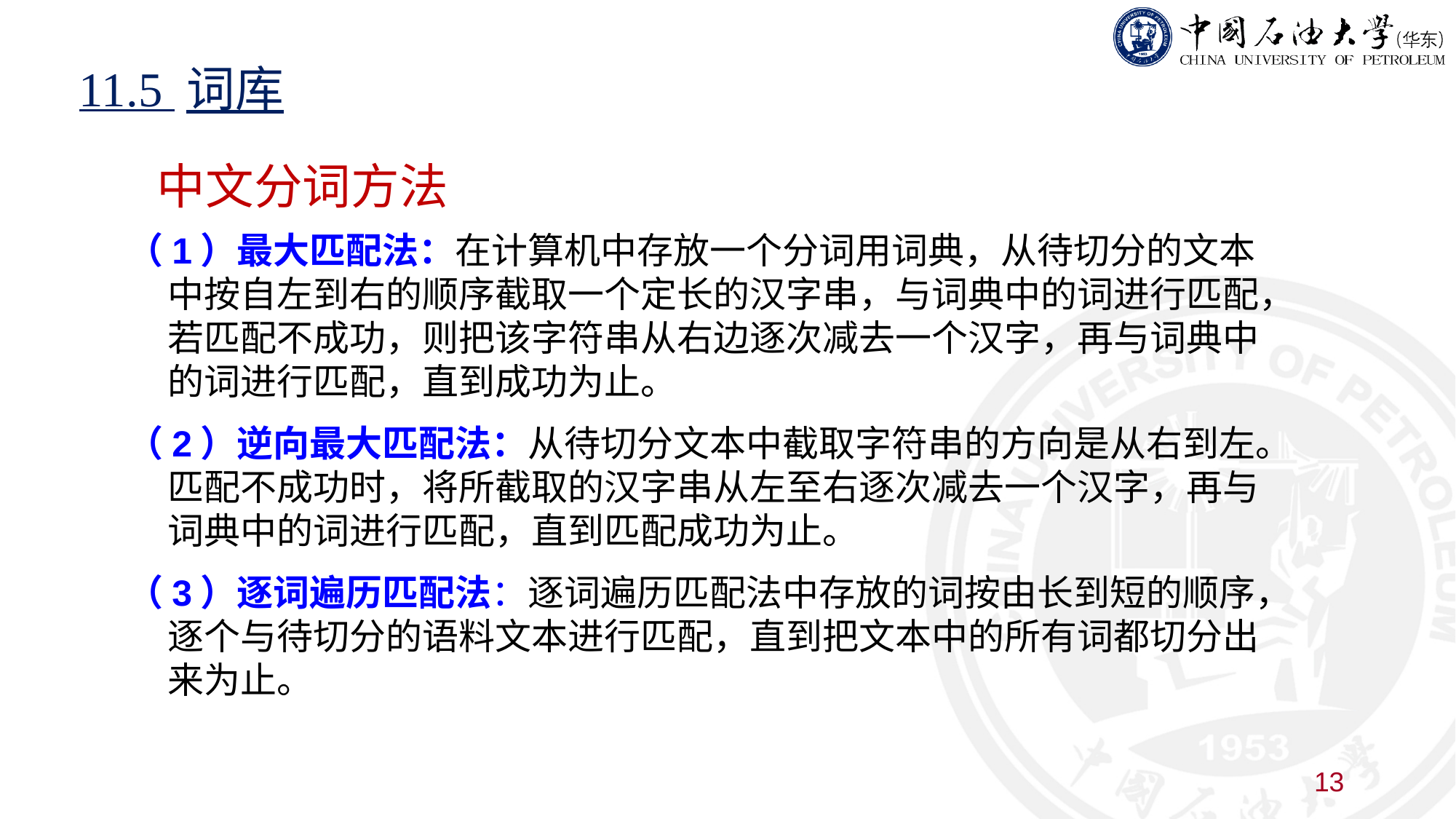

# 11.5 词库
中文分词方法
（1）最大匹配法：在计算机中存放一个分词用词典，从待切分的文本中按自左到右的顺序截取一个定长的汉字串，与词典中的词进行匹配，若匹配不成功，则把该字符串从右边逐次减去一个汉字，再与词典中的词进行匹配，直到成功为止。
（2）逆向最大匹配法：从待切分文本中截取字符串的方向是从右到左。匹配不成功时，将所截取的汉字串从左至右逐次减去一个汉字，再与词典中的词进行匹配，直到匹配成功为止。
（3）逐词遍历匹配法：逐词遍历匹配法中存放的词按由长到短的顺序，逐个与待切分的语料文本进行匹配，直到把文本中的所有词都切分出来为止。
13